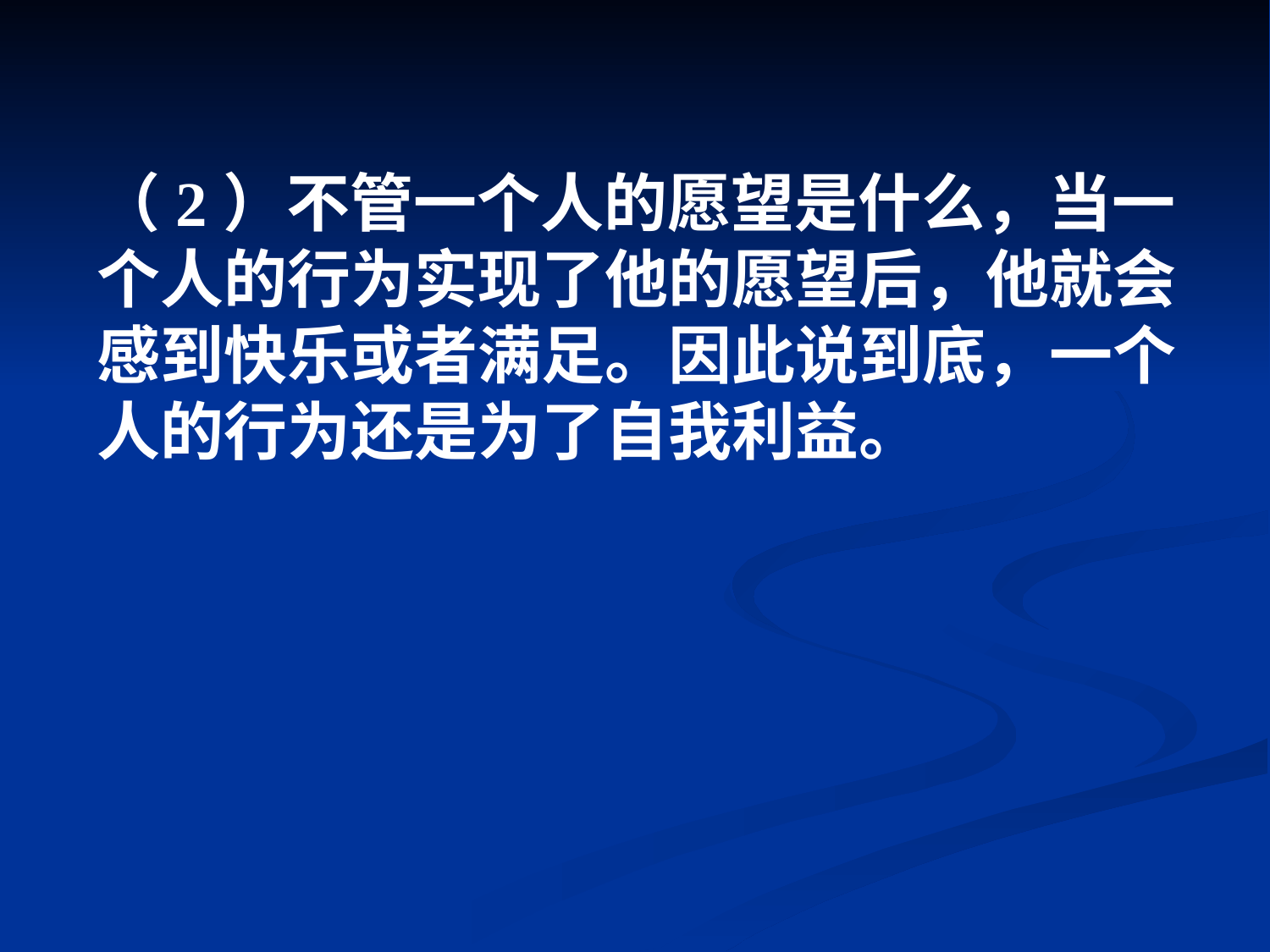

（2）不管一个人的愿望是什么，当一个人的行为实现了他的愿望后，他就会感到快乐或者满足。因此说到底，一个人的行为还是为了自我利益。